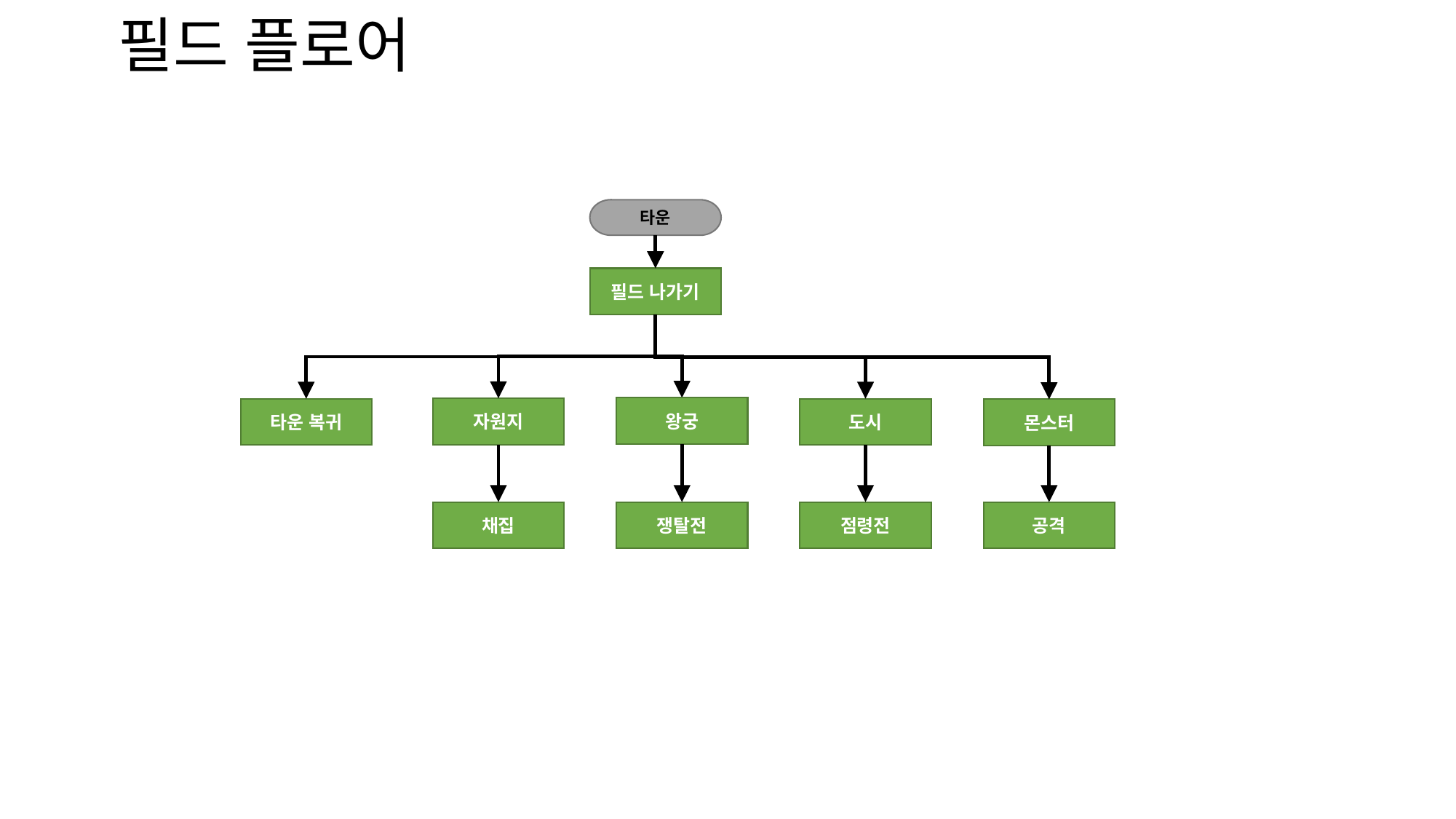

# 필드 플로어
타운
필드 나가기
왕궁
자원지
타운 복귀
도시
몬스터
채집
쟁탈전
점령전
공격